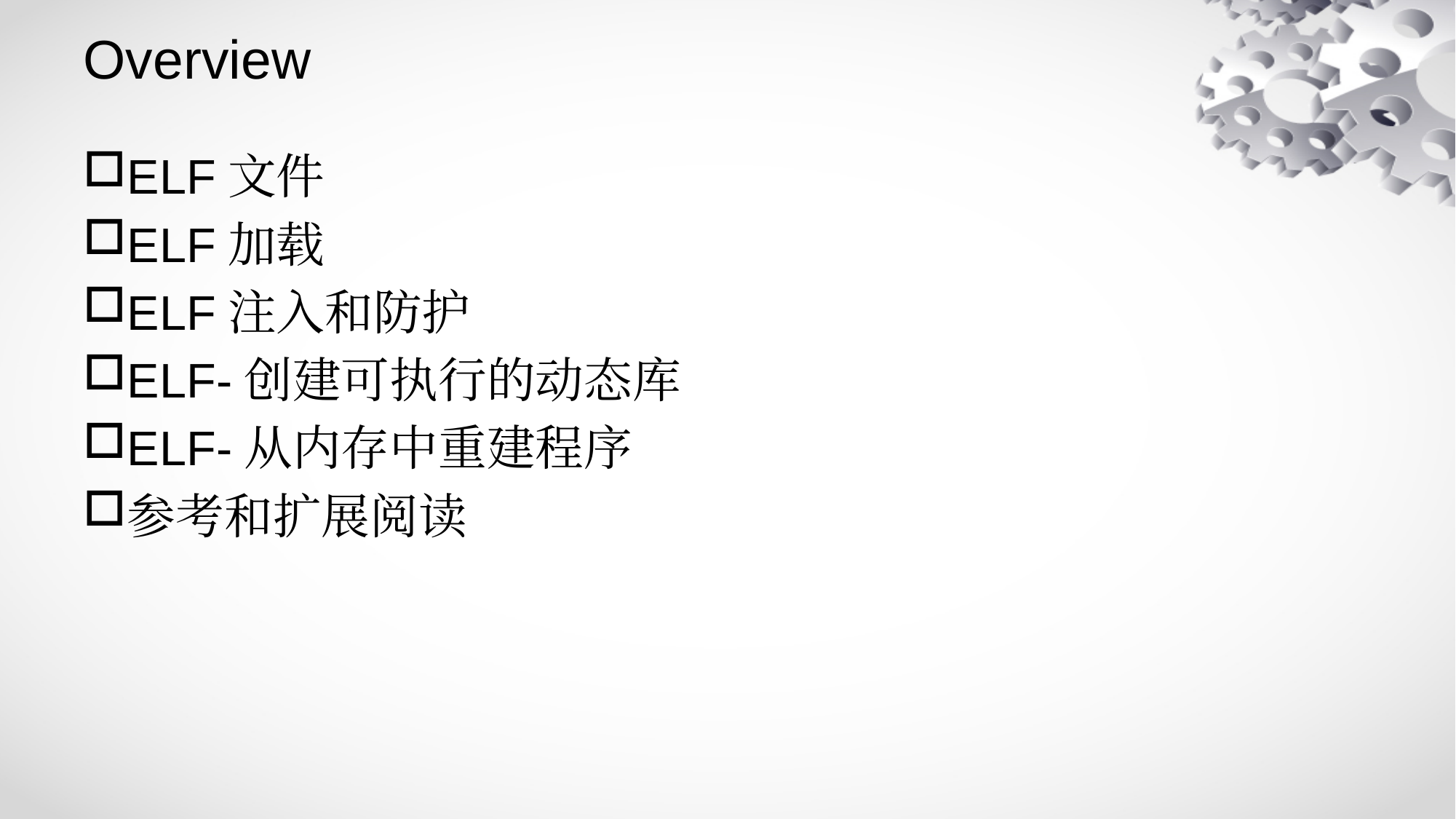

# Overview
ELF文件
ELF加载
ELF注入和防护
ELF-创建可执行的动态库
ELF-从内存中重建程序
参考和扩展阅读